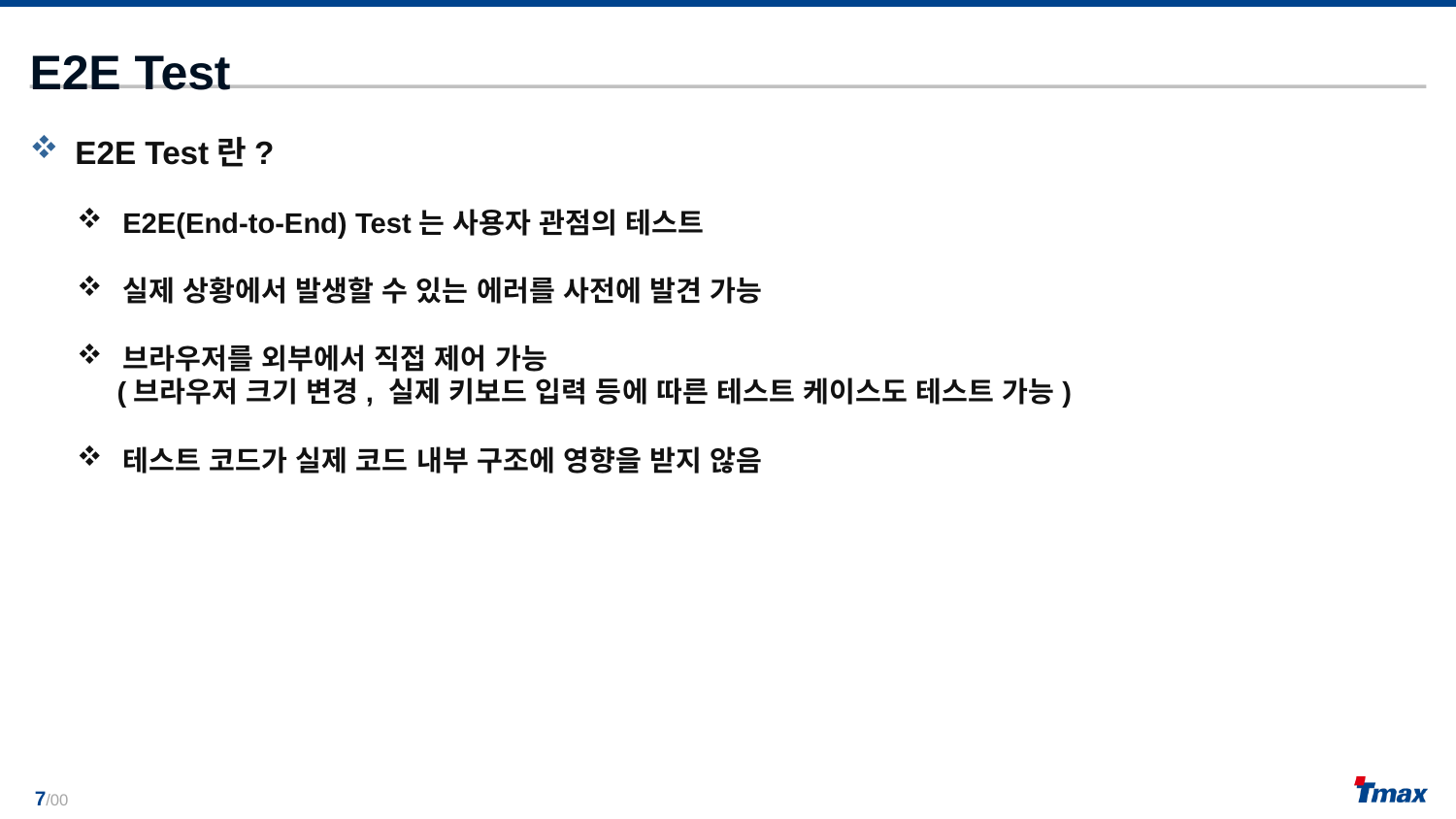

# E2E Test
E2E Test란?
E2E(End-to-End) Test는 사용자 관점의 테스트
실제 상황에서 발생할 수 있는 에러를 사전에 발견 가능
브라우저를 외부에서 직접 제어 가능
     (브라우저 크기 변경, 실제 키보드 입력 등에 따른 테스트 케이스도 테스트 가능)
테스트 코드가 실제 코드 내부 구조에 영향을 받지 않음